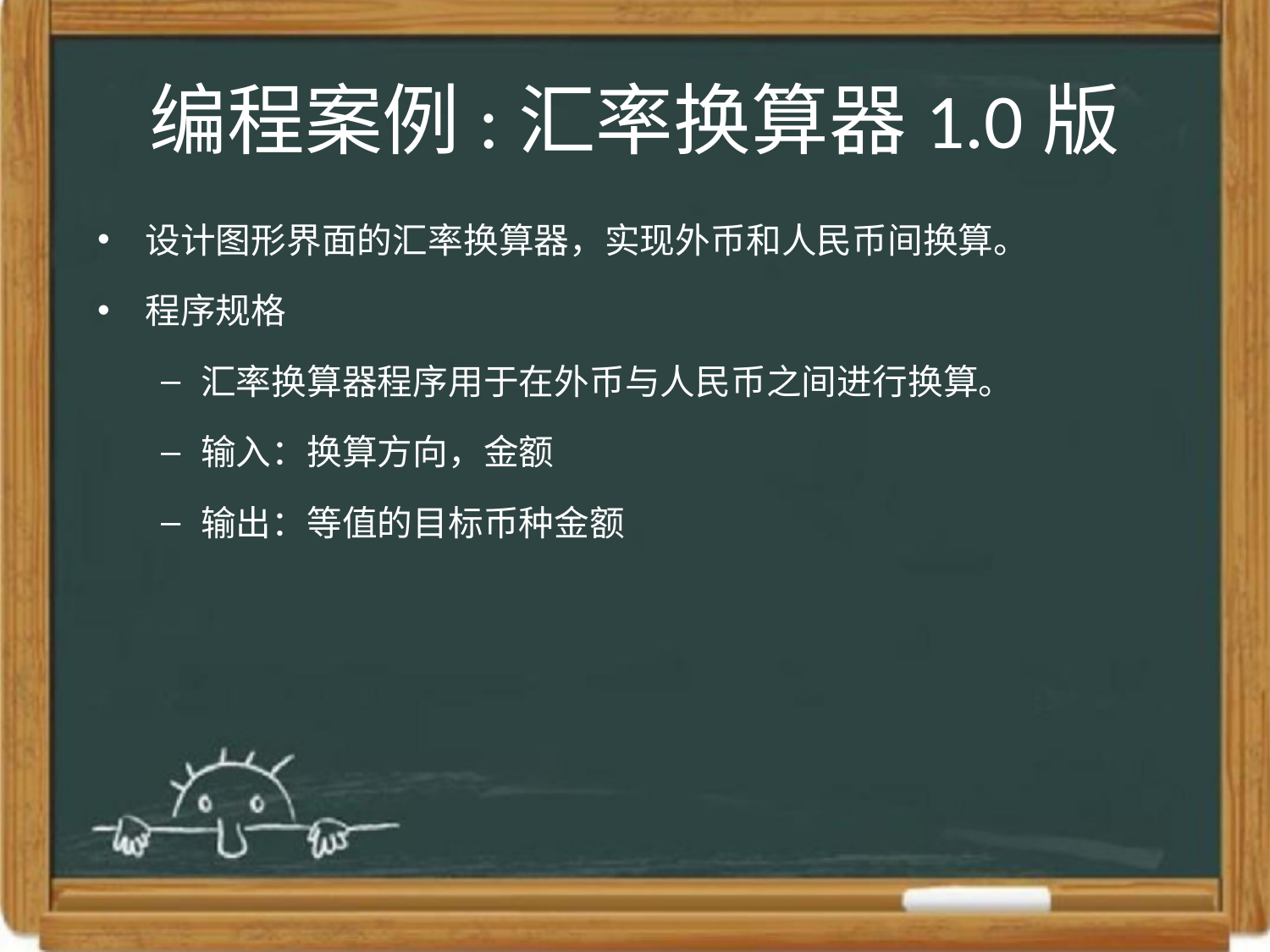

# 编程案例:汇率换算器1.0版
设计图形界面的汇率换算器，实现外币和人民币间换算。
程序规格
汇率换算器程序用于在外币与人民币之间进行换算。
输入：换算方向，金额
输出：等值的目标币种金额